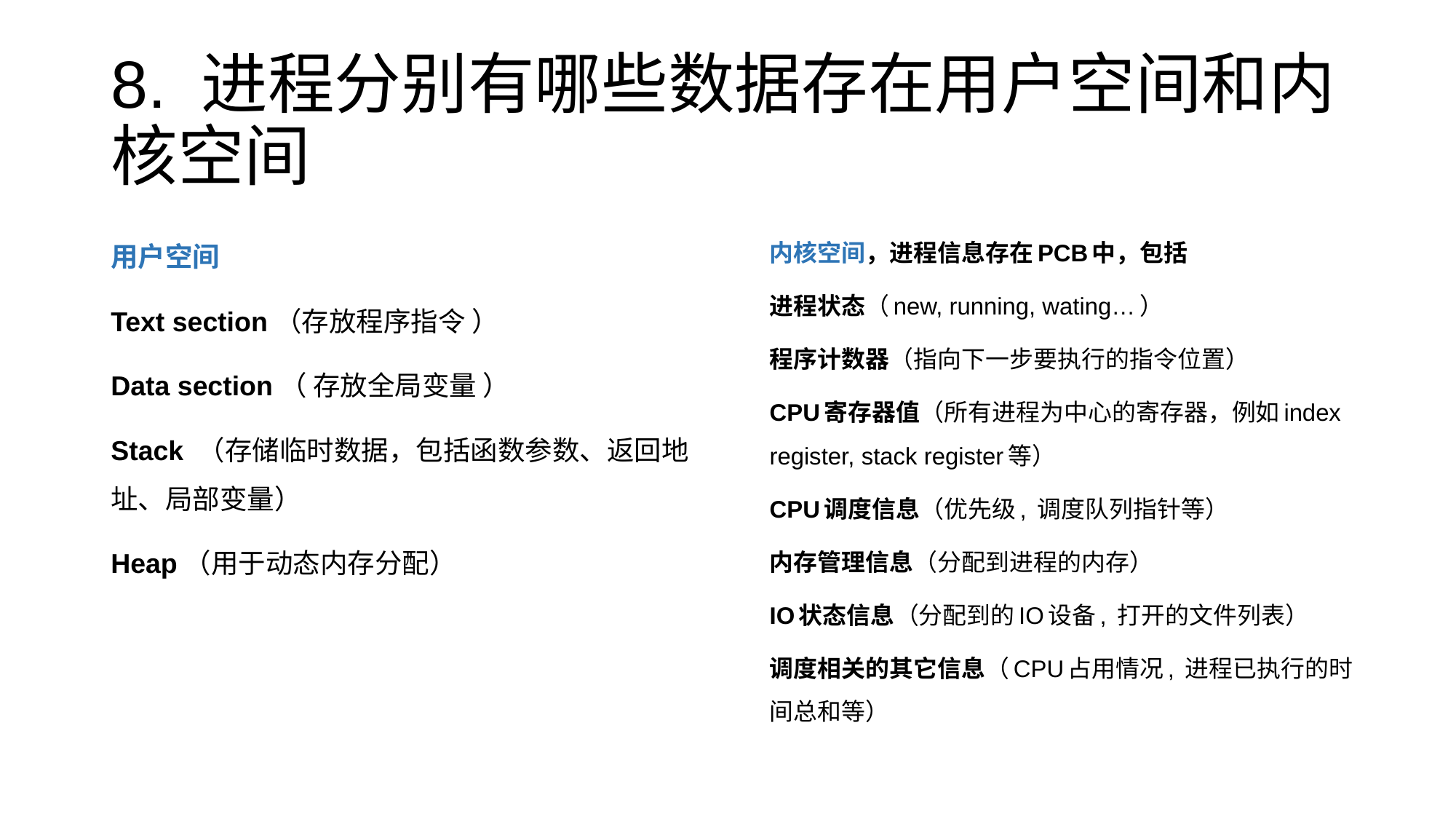

# 8. 进程分别有哪些数据存在用户空间和内核空间
用户空间
Text section（存放程序指令 ）
Data section（ 存放全局变量 ）
Stack （存储临时数据，包括函数参数、返回地址、局部变量）
Heap（用于动态内存分配）

内核空间，进程信息存在PCB中，包括
进程状态（new, running, wating…）
程序计数器（指向下一步要执行的指令位置）
CPU寄存器值（所有进程为中心的寄存器，例如index register, stack register等）
CPU调度信息（优先级, 调度队列指针等）
内存管理信息（分配到进程的内存）
IO状态信息（分配到的IO设备, 打开的文件列表）
调度相关的其它信息（CPU占用情况, 进程已执行的时间总和等）